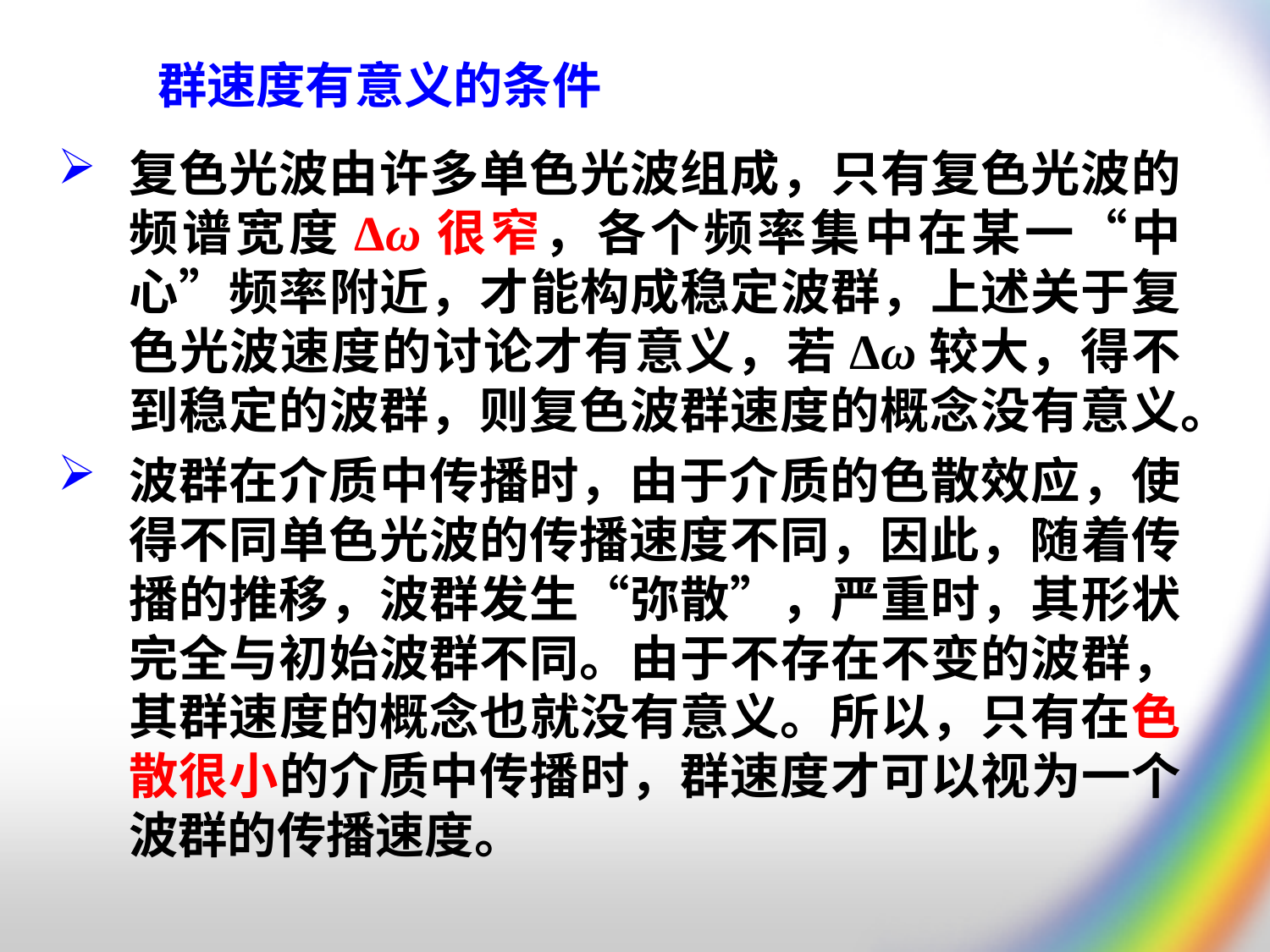

群速度有意义的条件
复色光波由许多单色光波组成，只有复色光波的频谱宽度Δω很窄，各个频率集中在某一“中心”频率附近，才能构成稳定波群，上述关于复色光波速度的讨论才有意义，若Δω较大，得不到稳定的波群，则复色波群速度的概念没有意义。
波群在介质中传播时，由于介质的色散效应，使得不同单色光波的传播速度不同，因此，随着传播的推移，波群发生“弥散”，严重时，其形状完全与初始波群不同。由于不存在不变的波群，其群速度的概念也就没有意义。所以，只有在色散很小的介质中传播时，群速度才可以视为一个波群的传播速度。